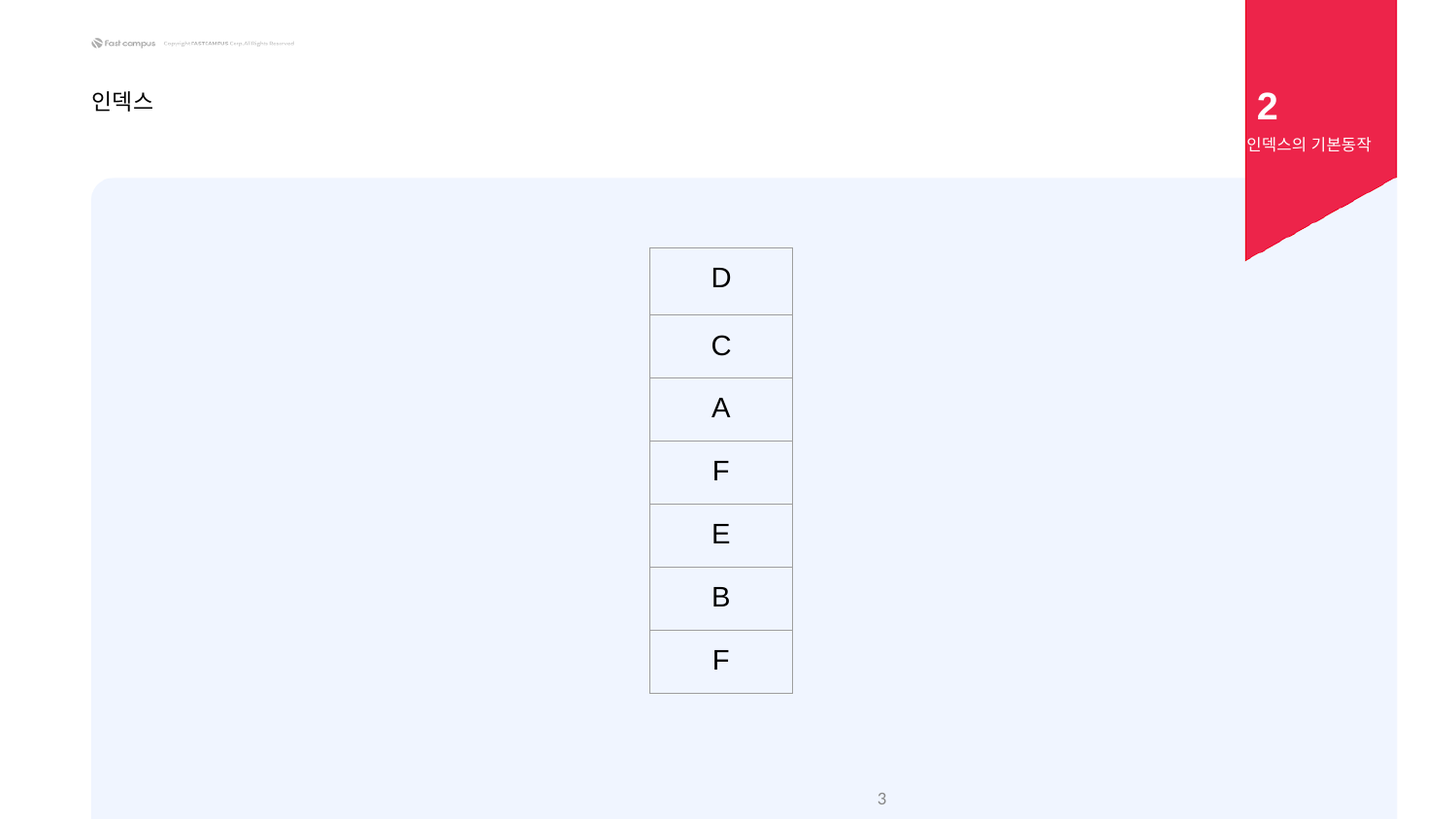

2
인덱스
인덱스의 기본동작

| D |
| --- |
| C |
| A |
| F |
| E |
| B |
| F |
3